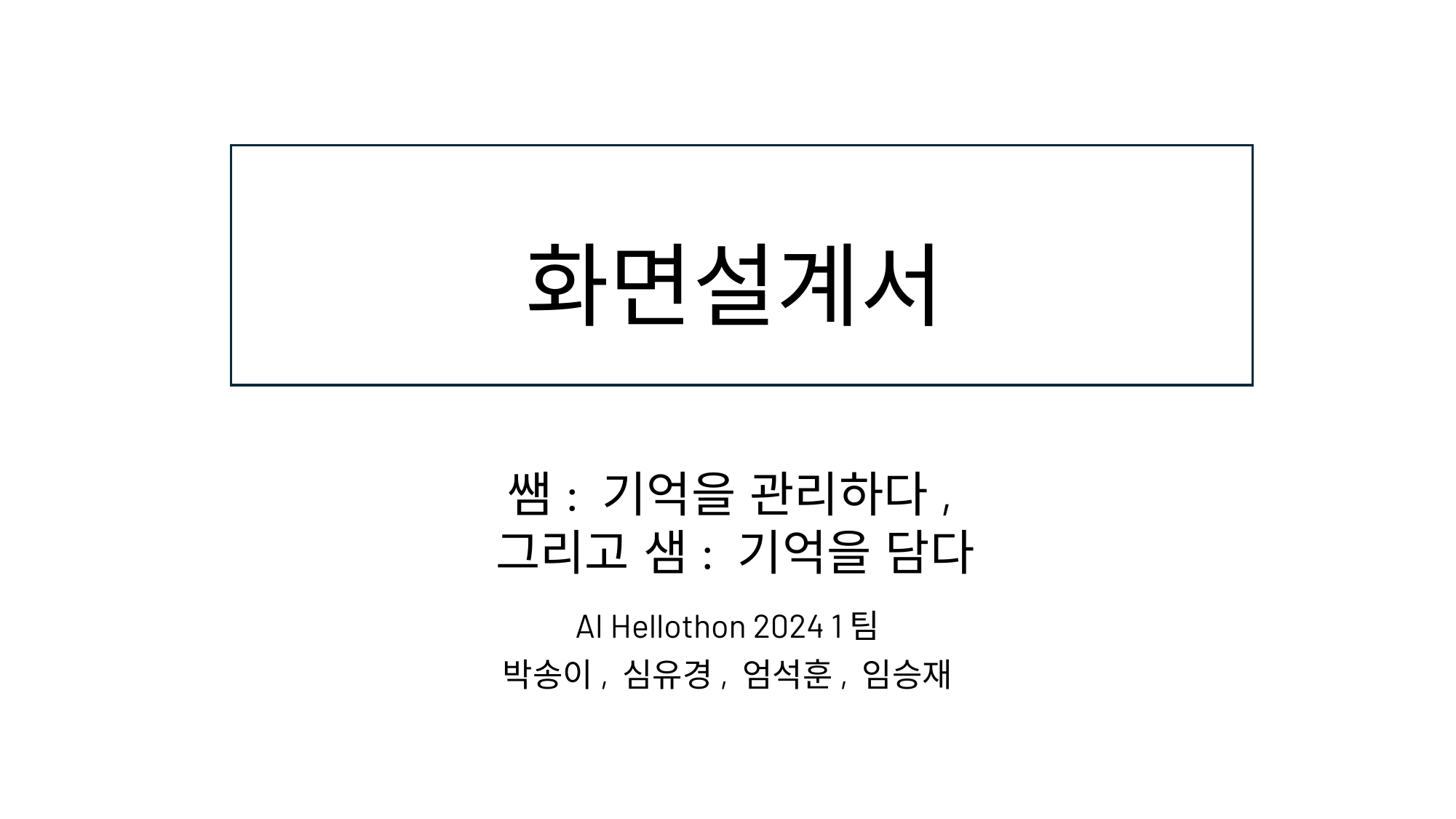

# 화면설계서

쌤: 기억을 관리하다,
그리고 샘: 기억을 담다

AI Hellothon 2024 1팀
박송이, 심유경, 엄석훈, 임승재